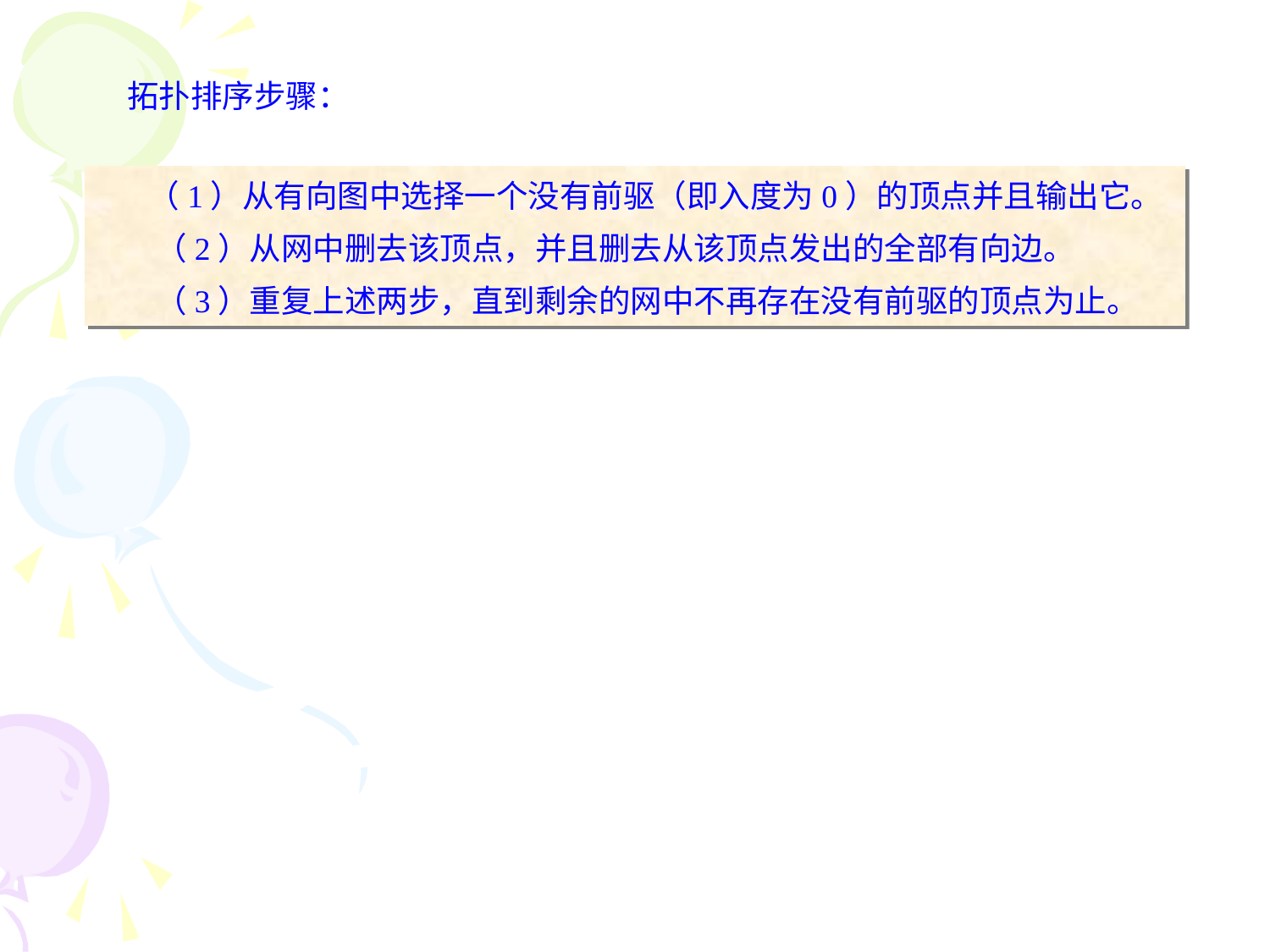

拓扑排序步骤：
      （1）从有向图中选择一个没有前驱（即入度为0）的顶点并且输出它。
       （2）从网中删去该顶点，并且删去从该顶点发出的全部有向边。
       （3）重复上述两步，直到剩余的网中不再存在没有前驱的顶点为止。